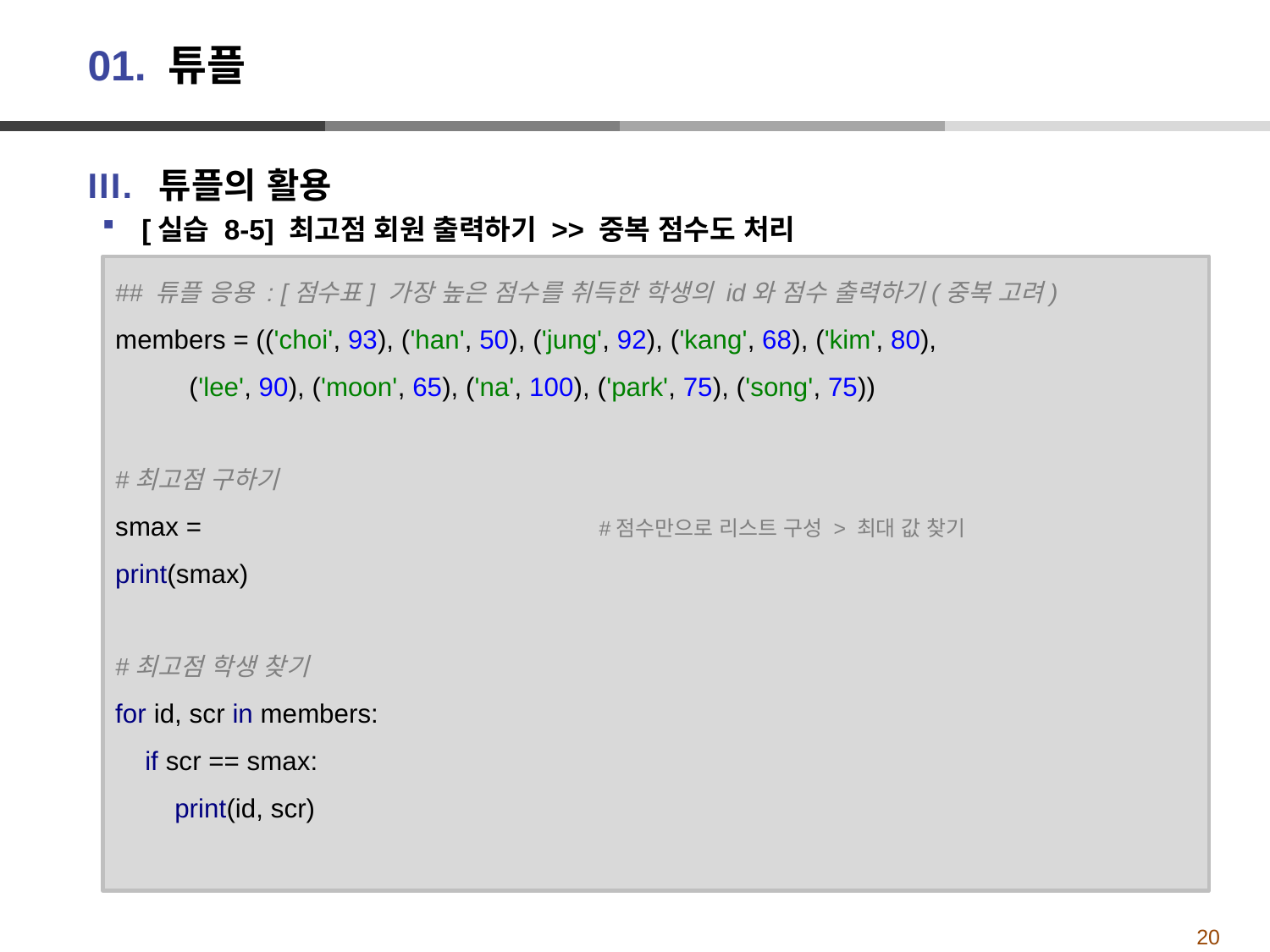

# 01. 튜플
튜플의 활용
[실습 8-5] 최고점 회원 출력하기 >> 중복 점수도 처리
## 튜플 응용 : [점수표] 가장 높은 점수를 취득한 학생의 id와 점수 출력하기(중복 고려) members = (('choi', 93), ('han', 50), ('jung', 92), ('kang', 68), ('kim', 80), ('lee', 90), ('moon', 65), ('na', 100), ('park', 75), ('song', 75)) #최고점 구하기 smax = max([scr for id, scr in members])  #점수만으로 리스트 구성 > 최대 값 찾기 print(smax) #최고점 학생 찾기 for id, scr in members: if scr == smax: print(id, scr)
‘in’ 연산에 for 반복문을 내포시켜 다음과 같이 코드를 간단하게 변경 가능